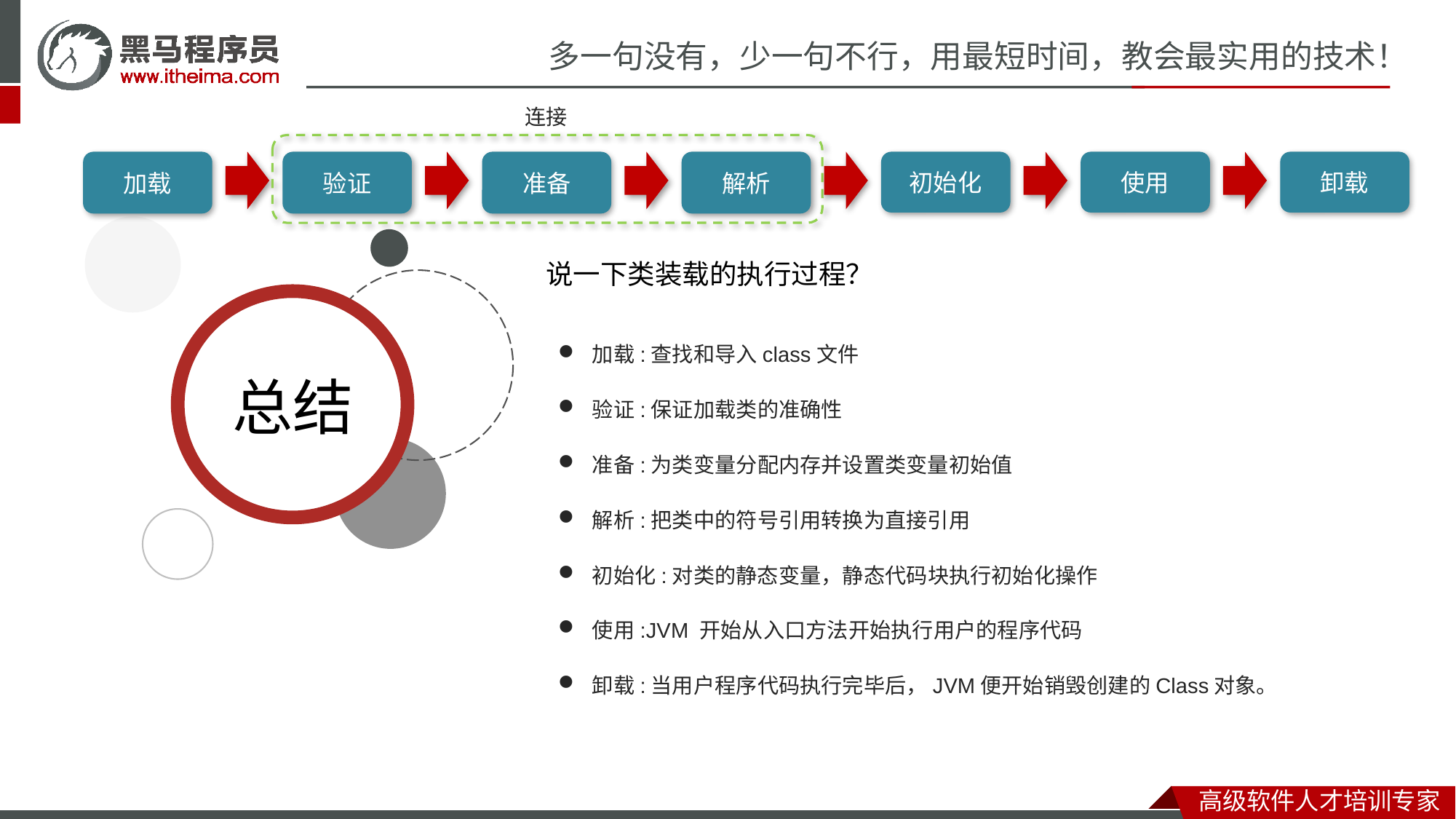

连接

加载

验证

准备

解析

初始化

使用

卸载
说一下类装载的执行过程？
加载:查找和导入class文件
验证:保证加载类的准确性
准备:为类变量分配内存并设置类变量初始值
解析:把类中的符号引用转换为直接引用
初始化:对类的静态变量，静态代码块执行初始化操作
使用:JVM 开始从入口方法开始执行用户的程序代码
卸载:当用户程序代码执行完毕后，JVM便开始销毁创建的Class对象。